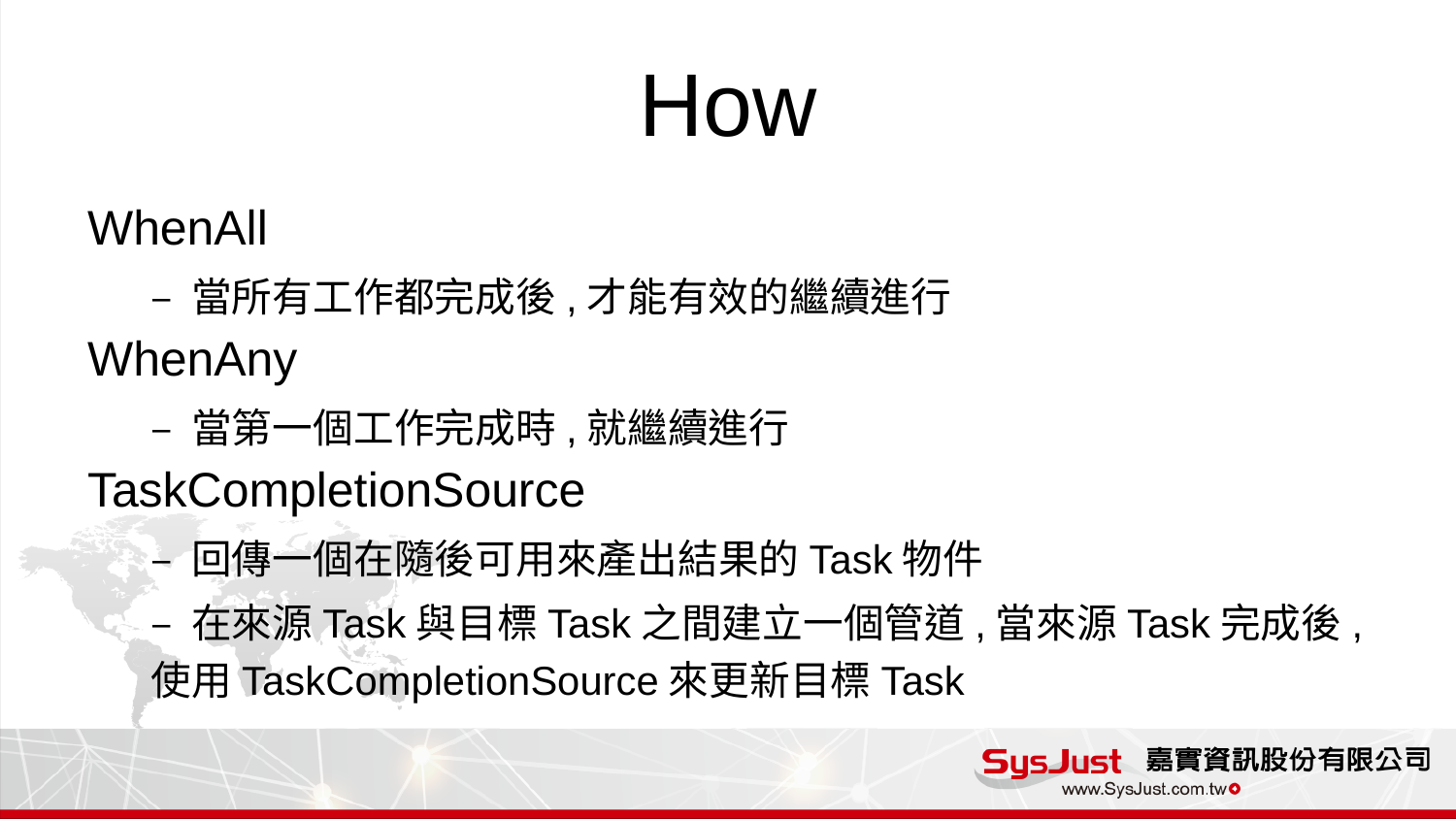

# How
WhenAll
– 當所有工作都完成後,才能有效的繼續進行
WhenAny
– 當第一個工作完成時,就繼續進行
TaskCompletionSource
– 回傳一個在隨後可用來產出結果的Task物件
– 在來源Task與目標Task之間建立一個管道,當來源Task完成後,使用TaskCompletionSource來更新目標Task